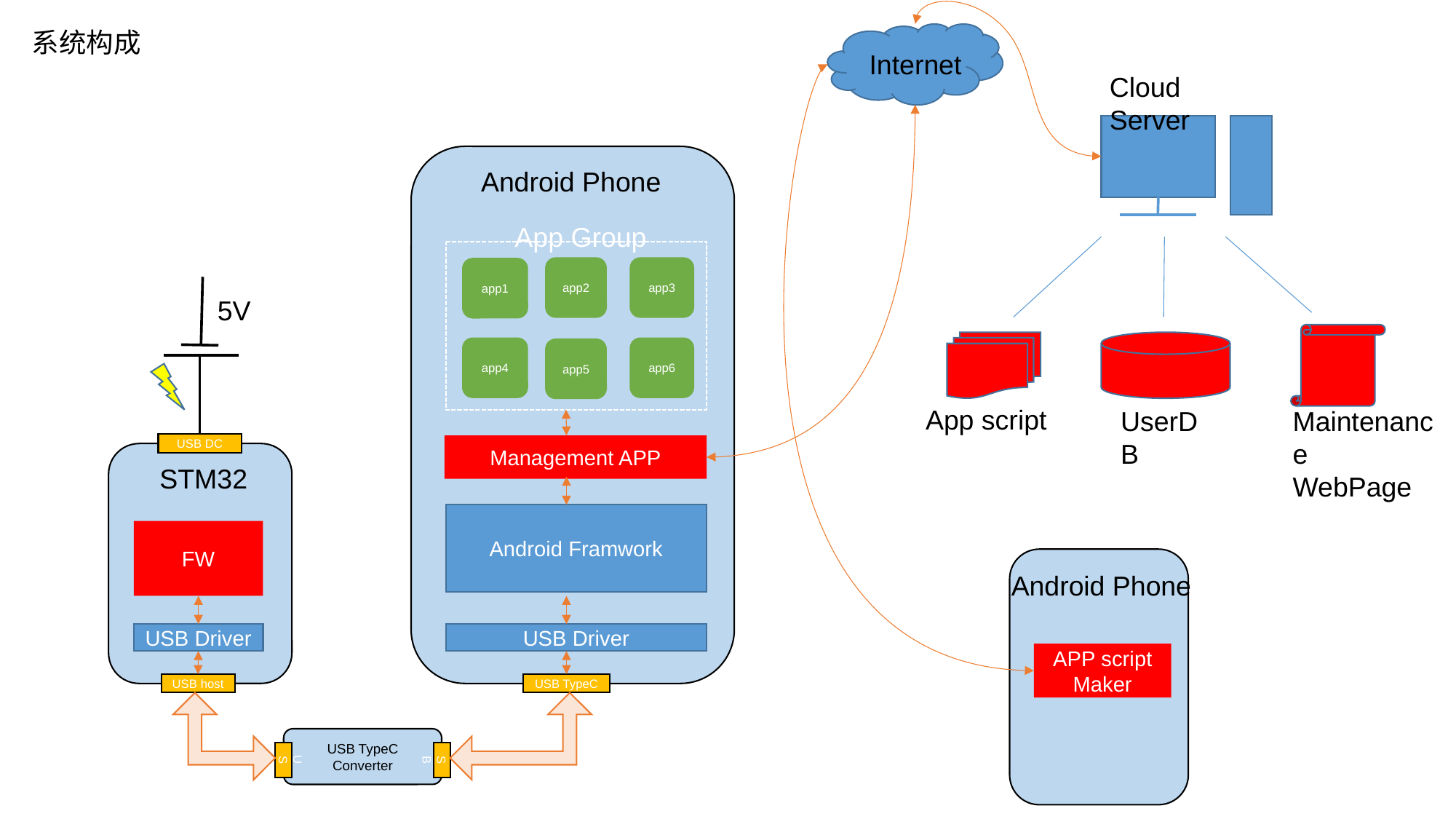

系统构成

Internet
Cloud Server

Android Phone
App Group

app2
app3
app1
5V

app4
app6
app5

App script
UserDB
Maintenance
WebPage
USB DC
Management APP

STM32
Android Framwork
FW

Android Phone
USB Driver
USB Driver
APP script Maker
USB host
USB TypeC

USB TypeC Converter
USB
USB